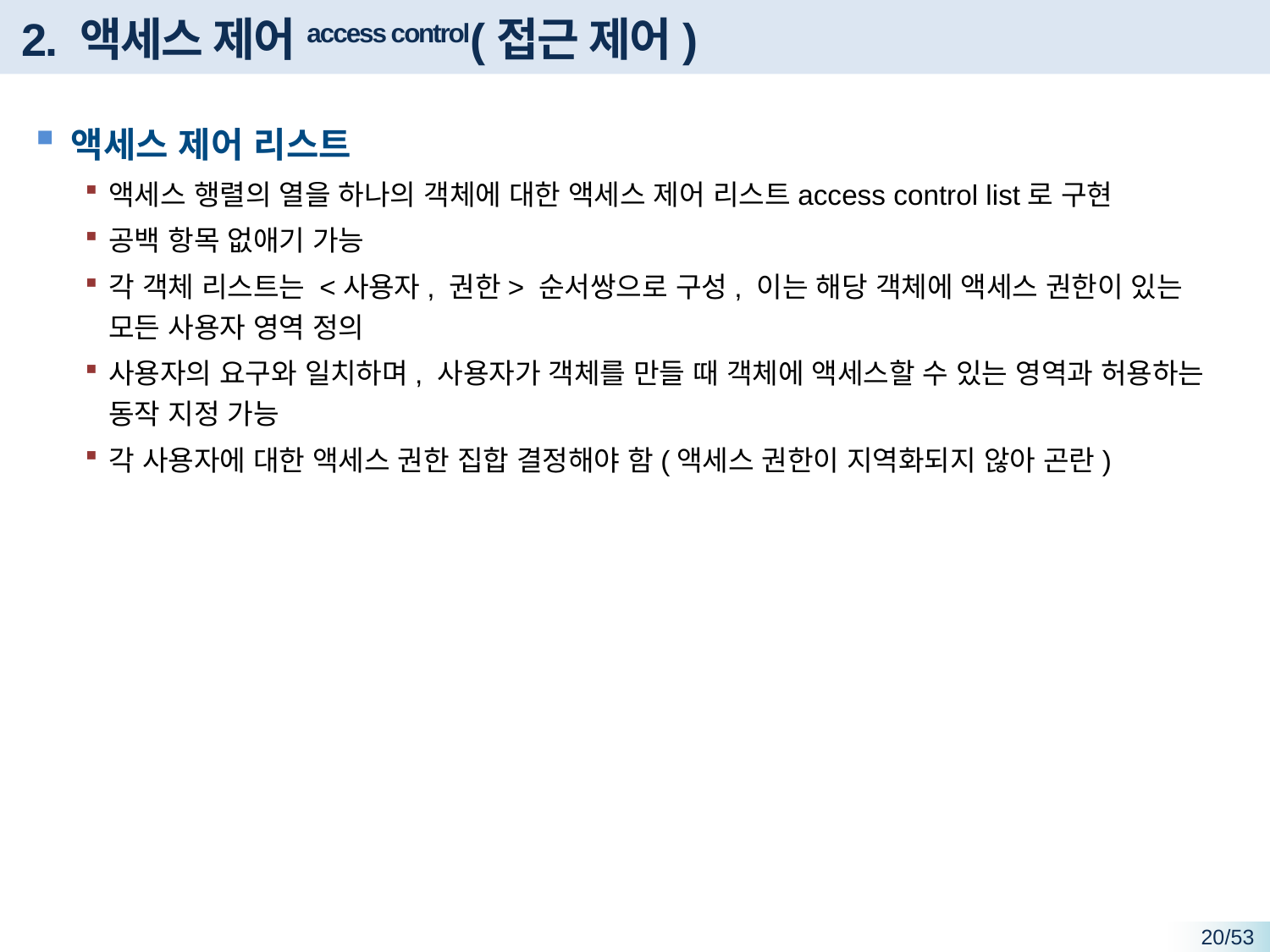

# 2. 액세스 제어access control(접근 제어)
액세스 제어 리스트
액세스 행렬의 열을 하나의 객체에 대한 액세스 제어 리스트access control list로 구현
공백 항목 없애기 가능
각 객체 리스트는 <사용자, 권한> 순서쌍으로 구성, 이는 해당 객체에 액세스 권한이 있는 모든 사용자 영역 정의
사용자의 요구와 일치하며, 사용자가 객체를 만들 때 객체에 액세스할 수 있는 영역과 허용하는 동작 지정 가능
각 사용자에 대한 액세스 권한 집합 결정해야 함(액세스 권한이 지역화되지 않아 곤란)